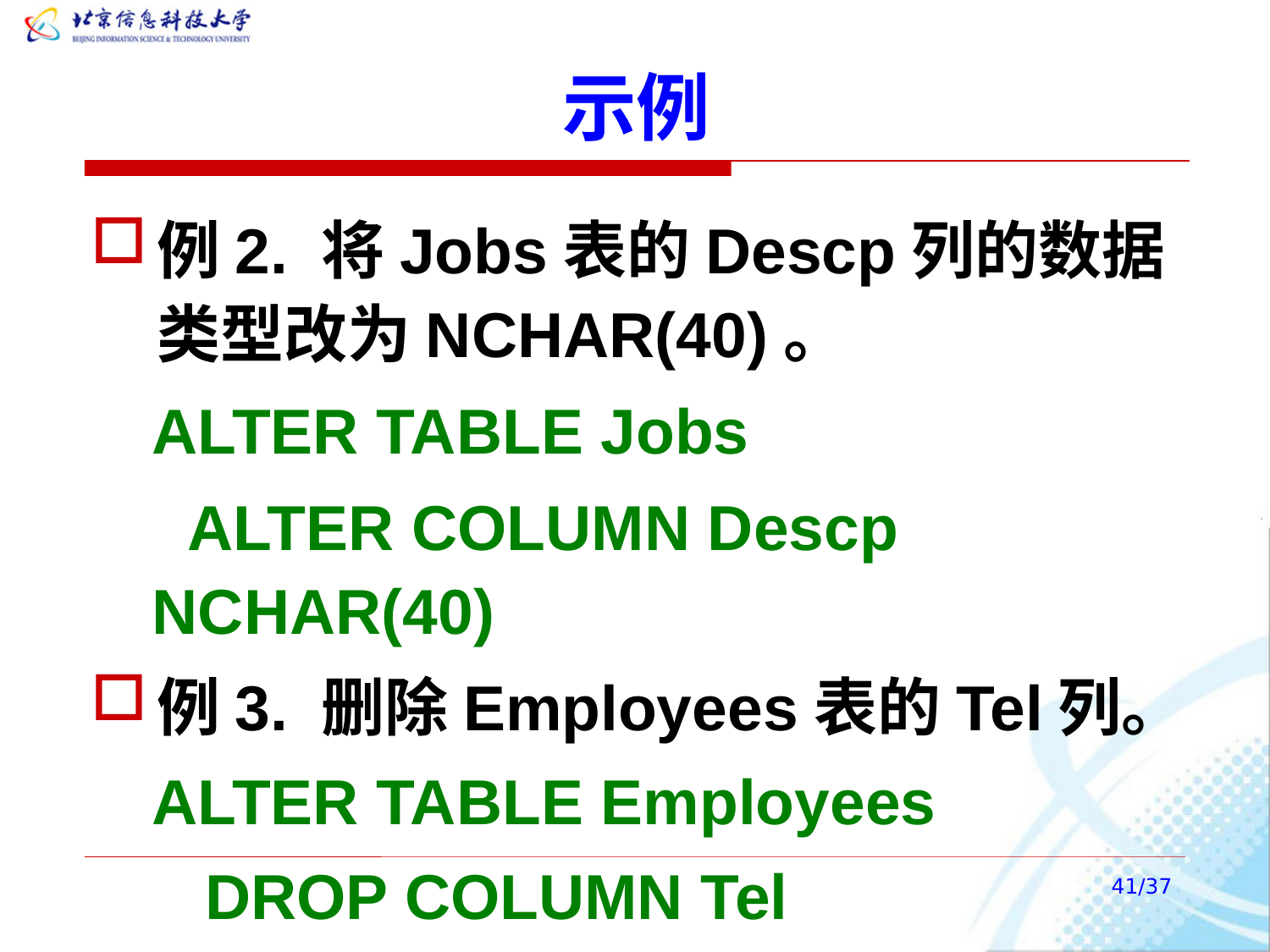

# 示例
例2. 将Jobs表的Descp列的数据类型改为NCHAR(40)。
ALTER TABLE Jobs
  ALTER COLUMN Descp NCHAR(40)
例3. 删除Employees表的Tel列。
ALTER TABLE Employees
   DROP COLUMN Tel

41/37